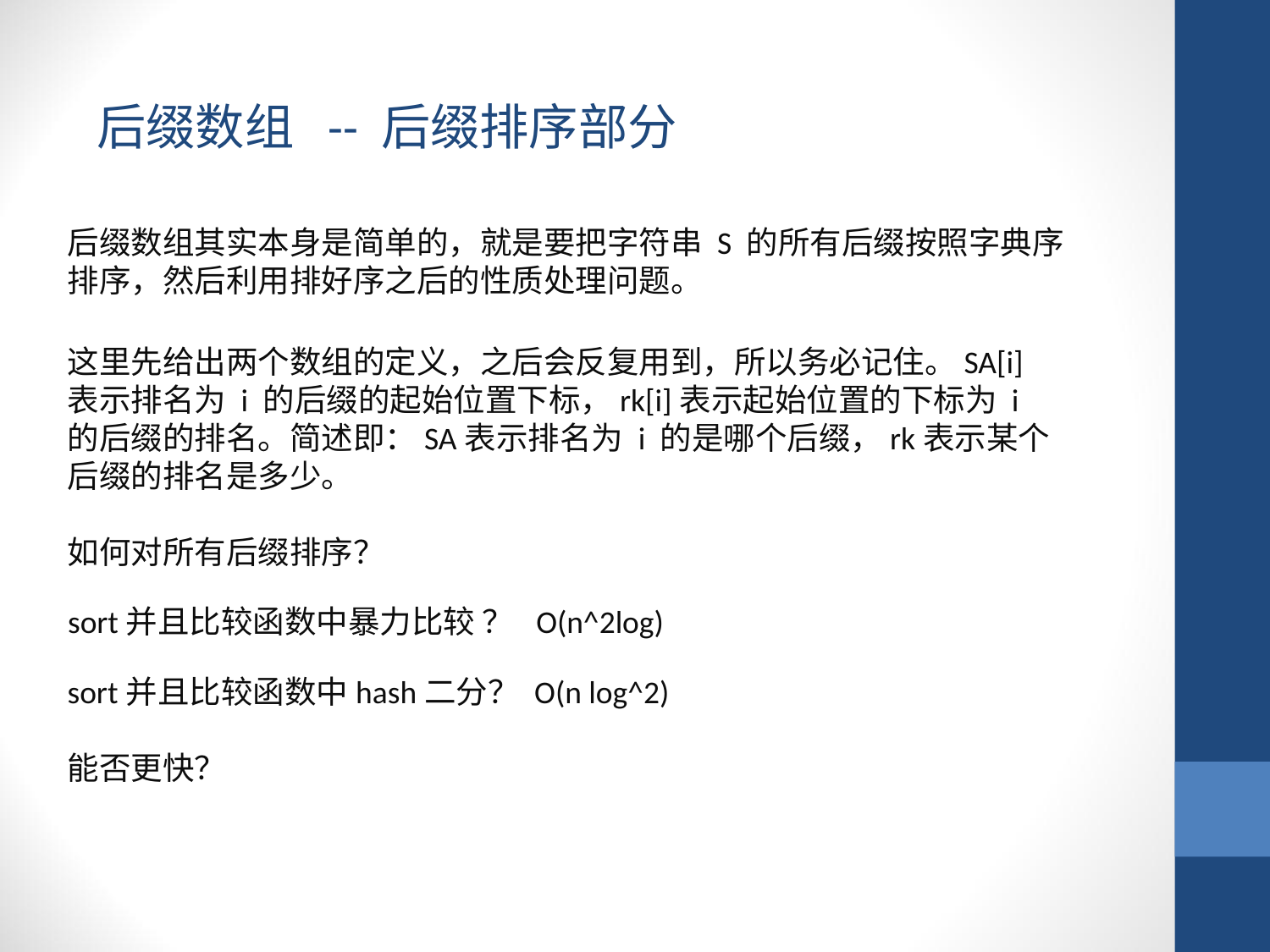

后缀数组  -- 后缀排序部分
后缀数组其实本身是简单的，就是要把字符串 S 的所有后缀按照字典序排序，然后利用排好序之后的性质处理问题。
这里先给出两个数组的定义，之后会反复用到，所以务必记住。SA[i] 表示排名为 i 的后缀的起始位置下标，rk[i]表示起始位置的下标为 i 的后缀的排名。简述即：SA表示排名为 i 的是哪个后缀，rk表示某个后缀的排名是多少。
如何对所有后缀排序？
sort并且比较函数中暴力比较 ？  O(n^2log)
sort并且比较函数中hash二分？ O(n log^2)
能否更快？